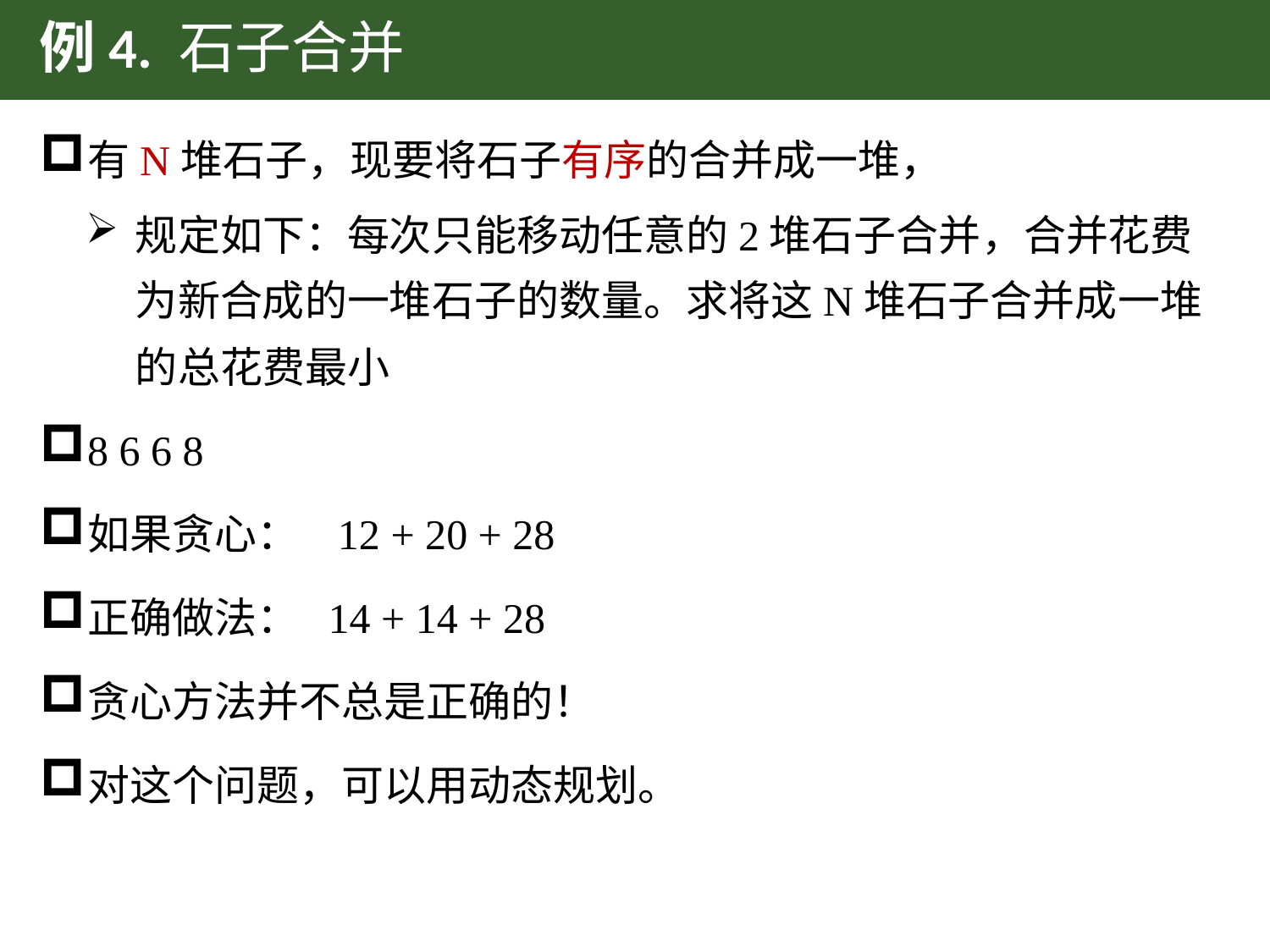

# 例4. 石子合并
有N堆石子，现要将石子有序的合并成一堆，
规定如下：每次只能移动任意的2堆石子合并，合并花费为新合成的一堆石子的数量。求将这N堆石子合并成一堆的总花费最小
8 6 6 8
如果贪心：   12 + 20 + 28
正确做法：  14 + 14 + 28
贪心方法并不总是正确的！
对这个问题，可以用动态规划。